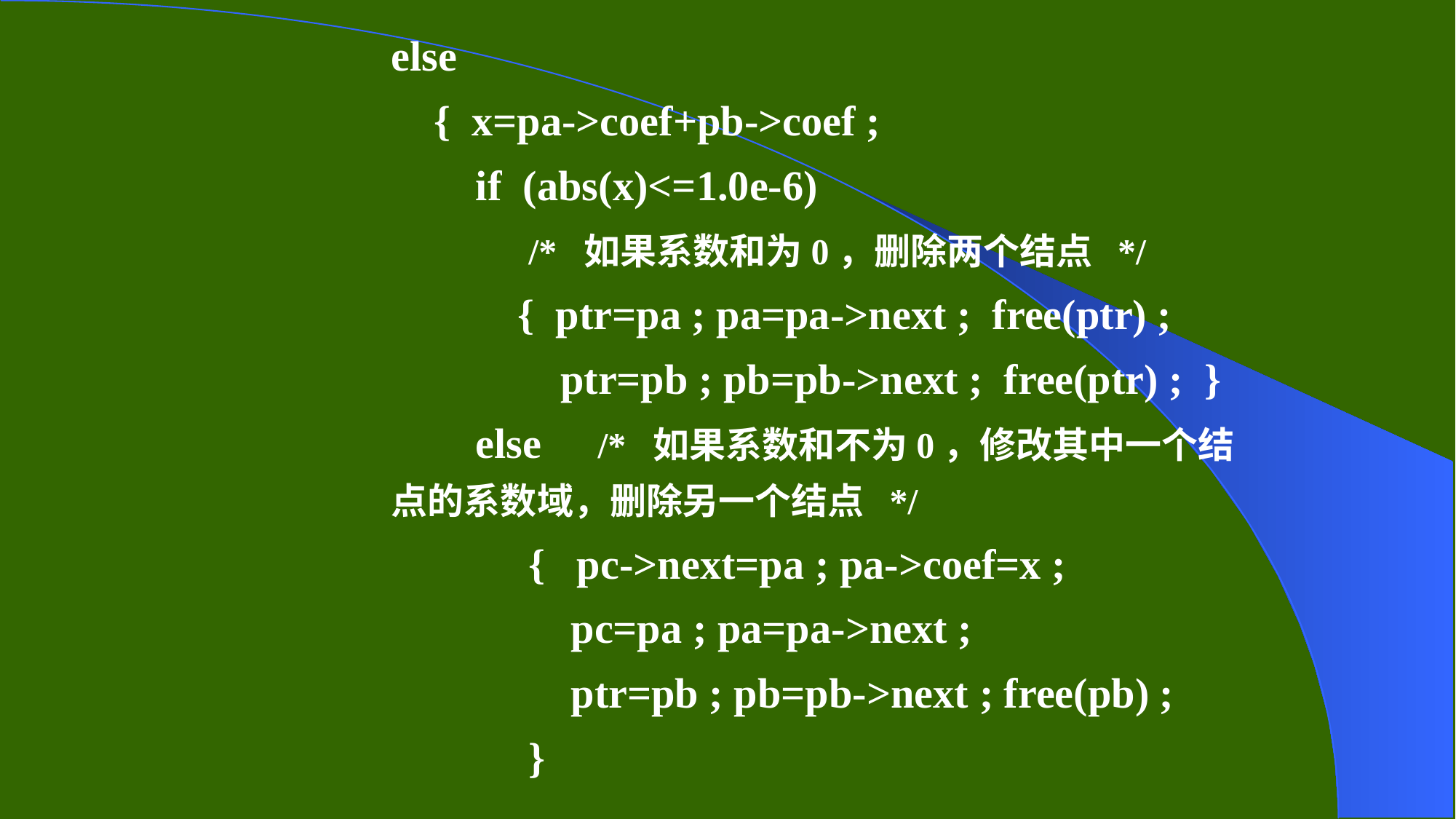

else
    {  x=pa->coef+pb->coef ;
        if  (abs(x)<=1.0e-6)
             /*  如果系数和为0，删除两个结点  */
            {  ptr=pa ; pa=pa->next ;  free(ptr) ;
                ptr=pb ; pb=pb->next ;  free(ptr) ;  }
        else      /*  如果系数和不为0，修改其中一个结点的系数域，删除另一个结点  */
             {   pc->next=pa ; pa->coef=x ;
                 pc=pa ; pa=pa->next ;
                 ptr=pb ; pb=pb->next ; free(pb) ;
             }